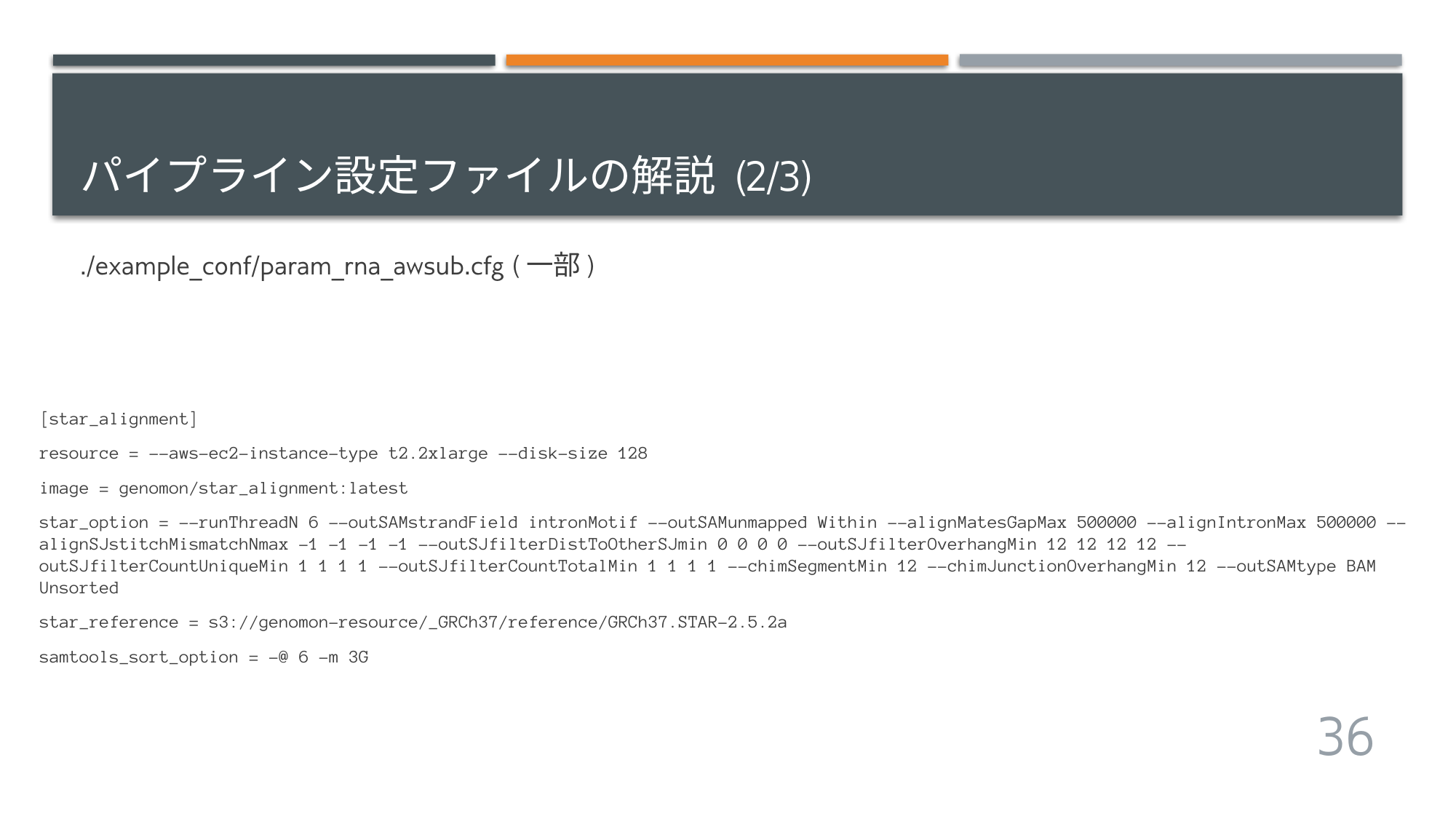

# パイプライン設定ファイルの解説 (2/3)
./example_conf/param_rna_awsub.cfg (一部)
[star_alignment]
resource = --aws-ec2-instance-type t2.2xlarge --disk-size 128
image = genomon/star_alignment:latest
star_option = --runThreadN 6 --outSAMstrandField intronMotif --outSAMunmapped Within --alignMatesGapMax 500000 --alignIntronMax 500000 --alignSJstitchMismatchNmax -1 -1 -1 -1 --outSJfilterDistToOtherSJmin 0 0 0 0 --outSJfilterOverhangMin 12 12 12 12 --outSJfilterCountUniqueMin 1 1 1 1 --outSJfilterCountTotalMin 1 1 1 1 --chimSegmentMin 12 --chimJunctionOverhangMin 12 --outSAMtype BAM Unsorted
star_reference = s3://genomon-resource/_GRCh37/reference/GRCh37.STAR-2.5.2a
samtools_sort_option = -@ 6 -m 3G
36